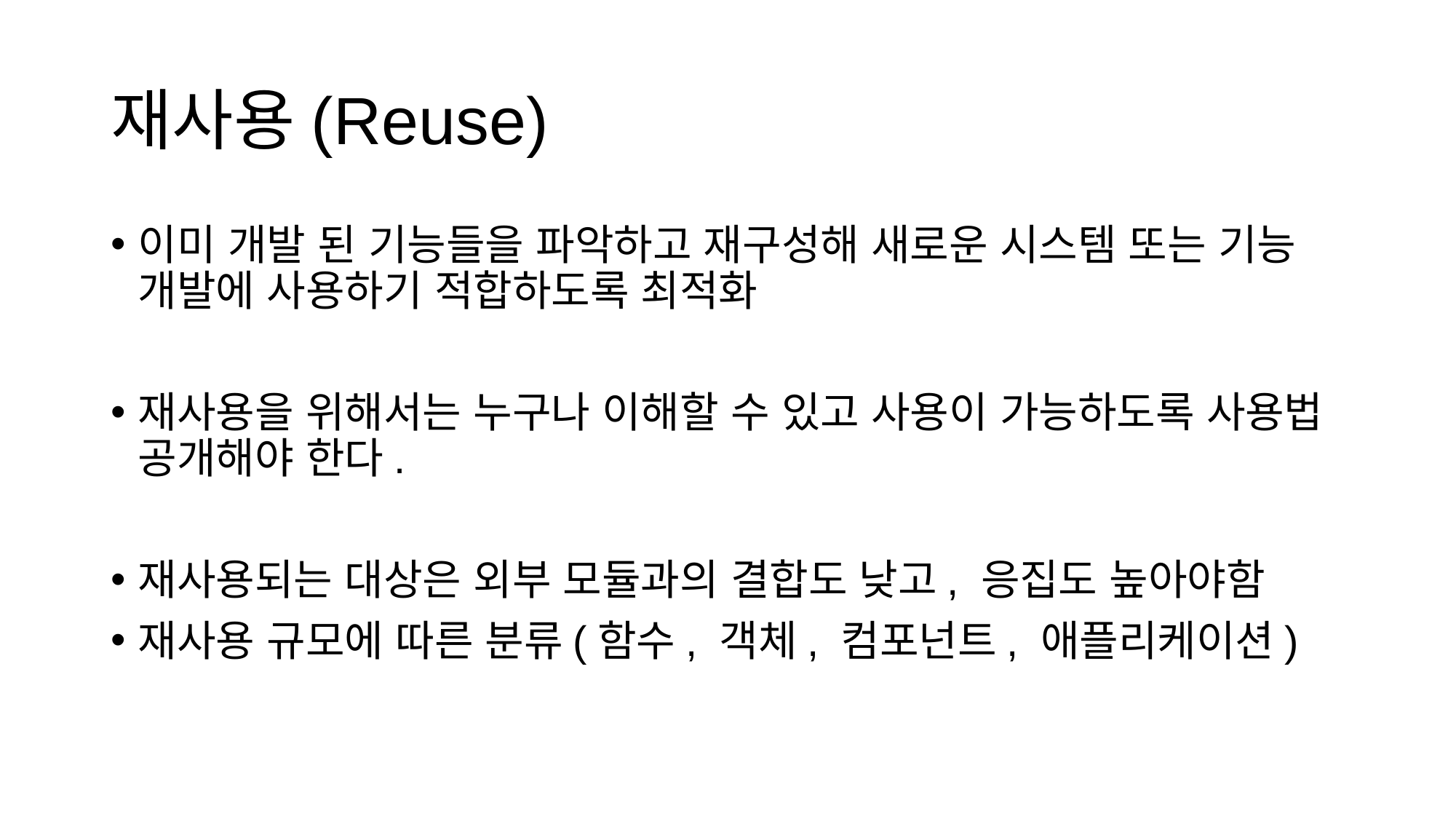

# 재사용(Reuse)
이미 개발 된 기능들을 파악하고 재구성해 새로운 시스템 또는 기능 개발에 사용하기 적합하도록 최적화

재사용을 위해서는 누구나 이해할 수 있고 사용이 가능하도록 사용법 공개해야 한다.

재사용되는 대상은 외부 모듈과의 결합도 낮고, 응집도 높아야함
재사용 규모에 따른 분류(함수, 객체, 컴포넌트, 애플리케이션)